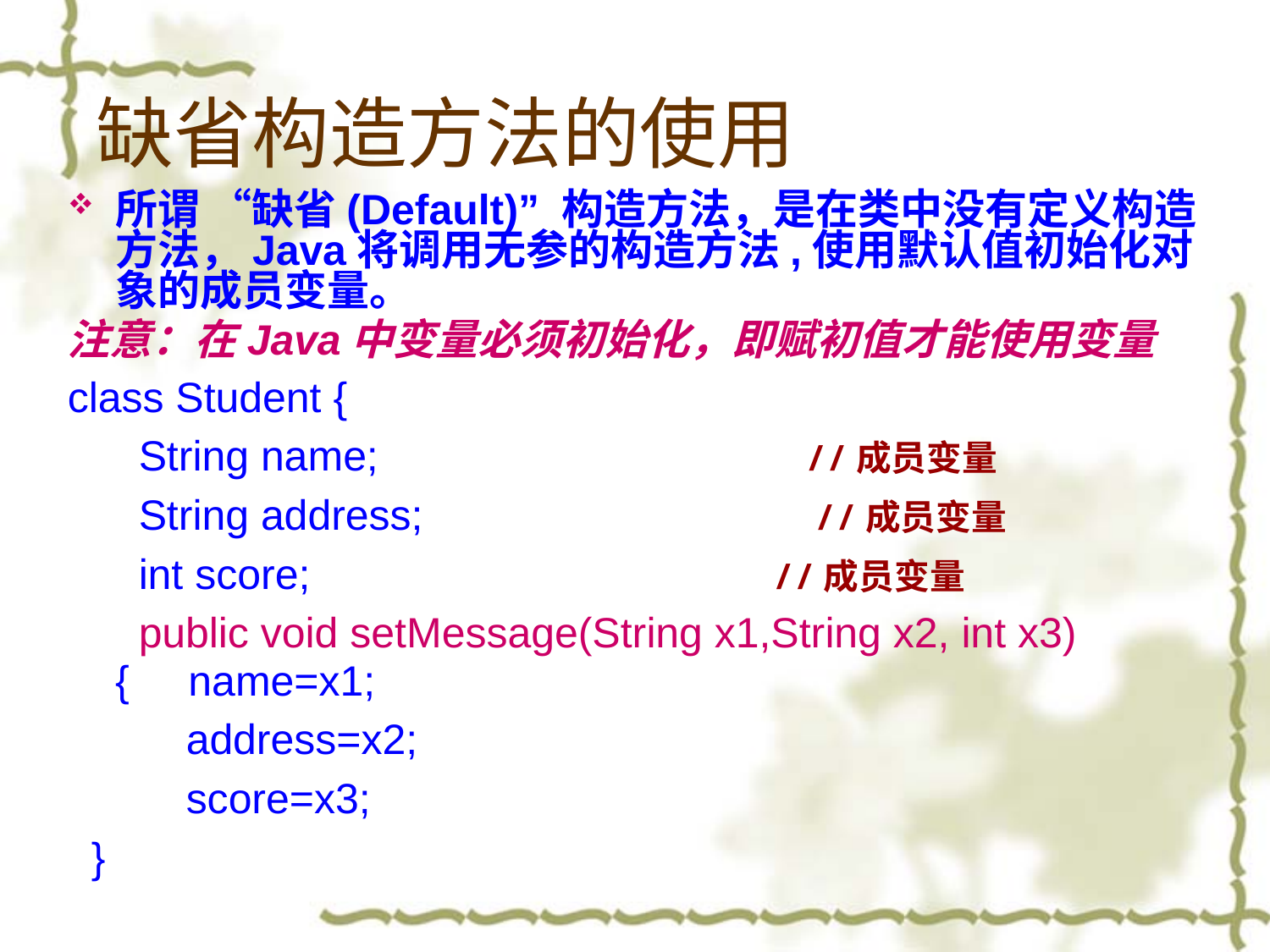

# 缺省构造方法的使用
所谓 “缺省(Default)” 构造方法，是在类中没有定义构造方法，Java将调用无参的构造方法,使用默认值初始化对象的成员变量。
注意：在Java中变量必须初始化，即赋初值才能使用变量
class Student {
      String name;                                    //成员变量
      String address;                                 //成员变量
      int score;                                       //成员变量
      public void setMessage(String x1,String x2, int x3) {     name=x1;
          address=x2;
          score=x3;
  }